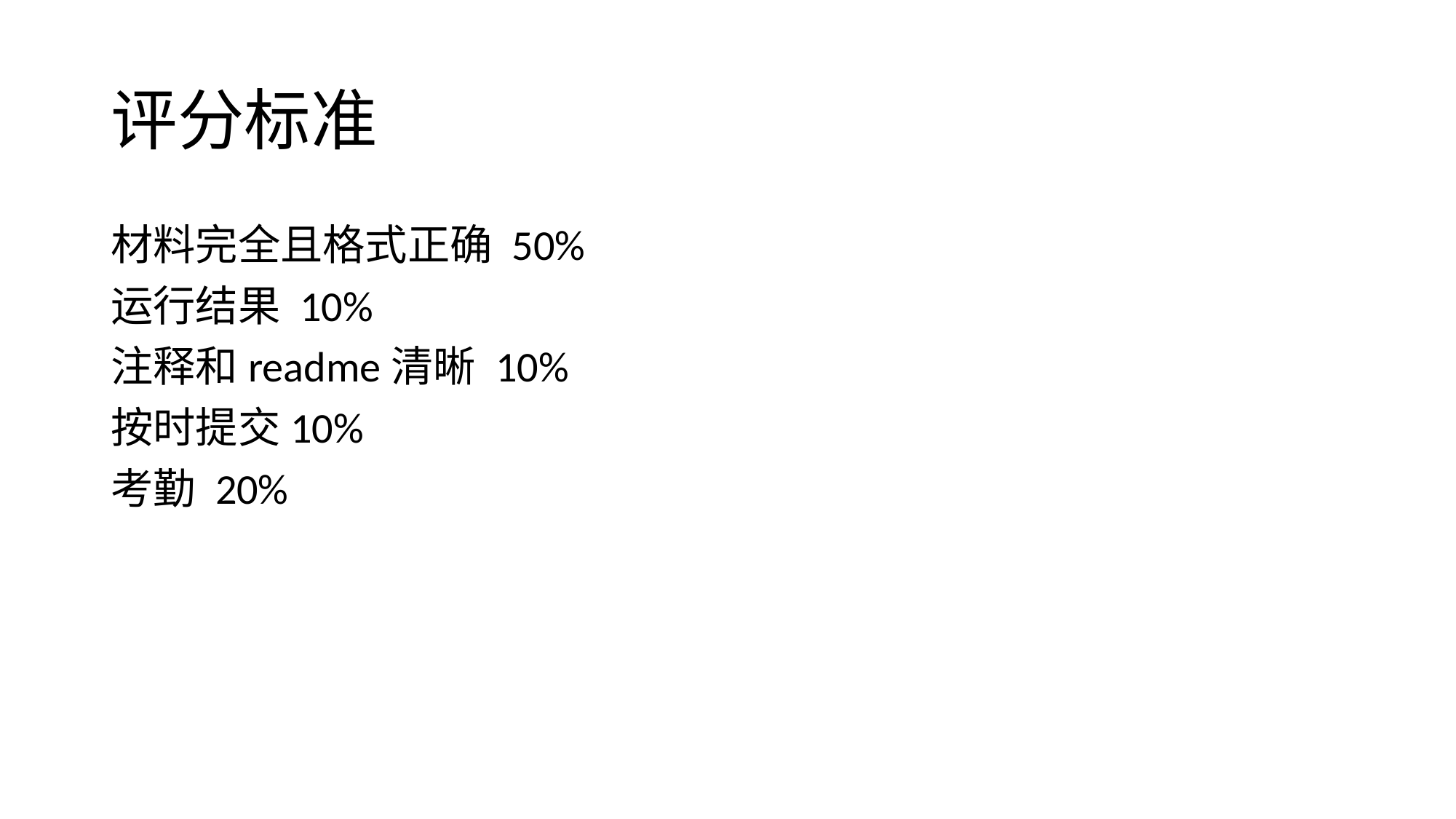

# 评分标准
材料完全且格式正确 50%
运行结果 10%
注释和readme清晰 10%
按时提交10%
考勤 20%